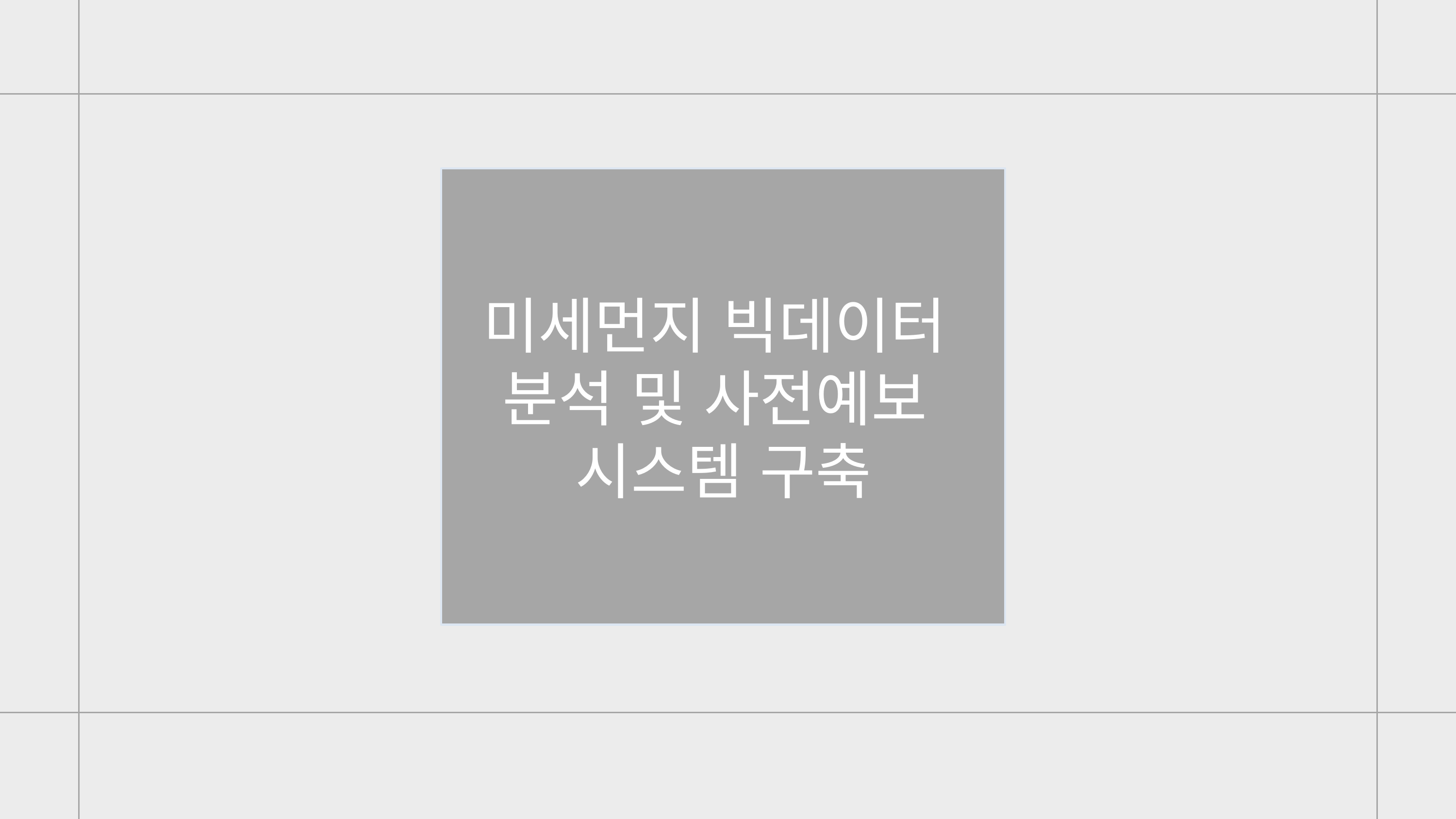

미세먼지 빅데이터
분석 및 사전예보
시스템 구축